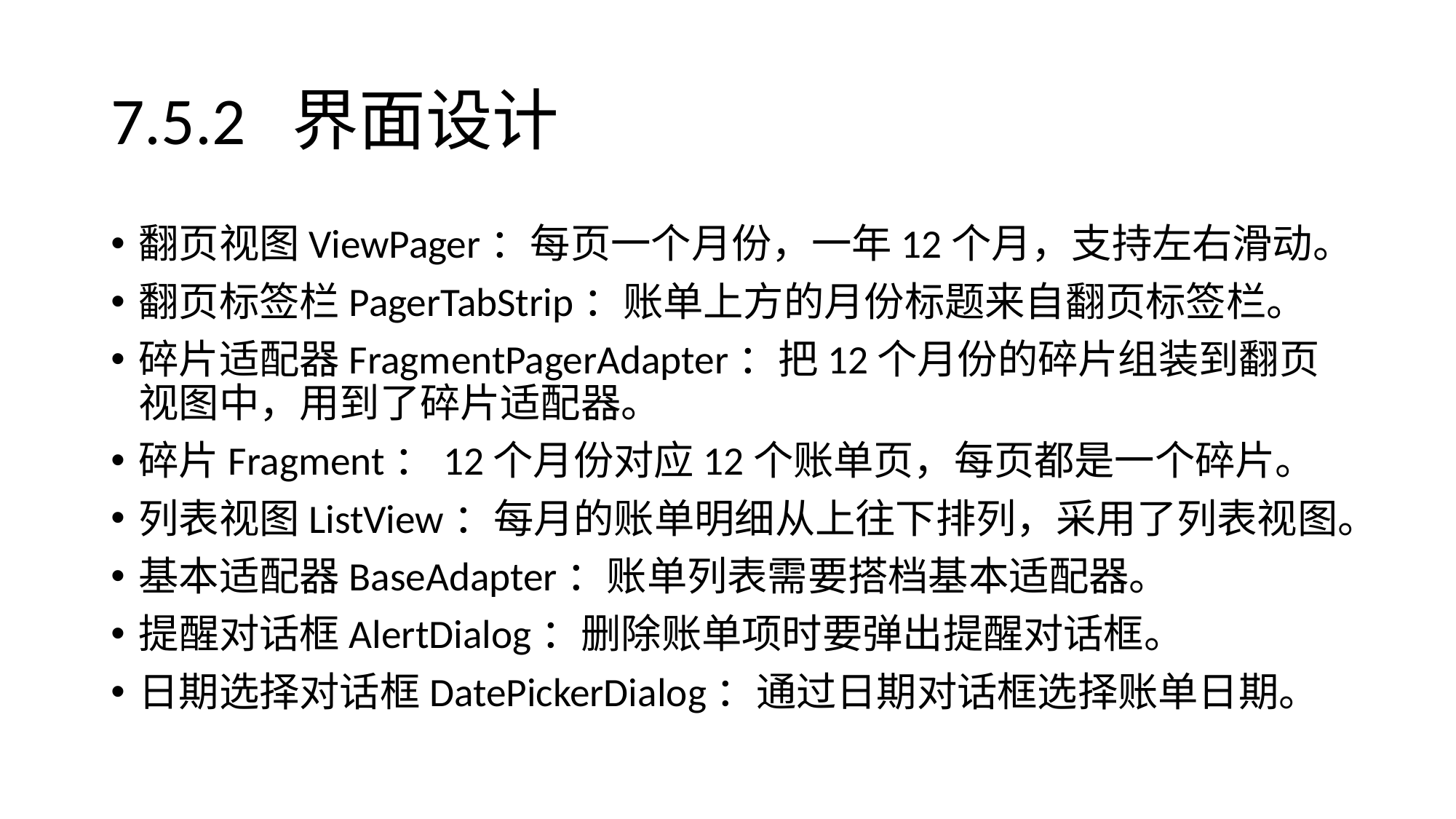

# 7.5.2  界面设计
翻页视图ViewPager：每页一个月份，一年12个月，支持左右滑动。
翻页标签栏PagerTabStrip：账单上方的月份标题来自翻页标签栏。
碎片适配器FragmentPagerAdapter：把12个月份的碎片组装到翻页视图中，用到了碎片适配器。
碎片Fragment：12个月份对应12个账单页，每页都是一个碎片。
列表视图ListView：每月的账单明细从上往下排列，采用了列表视图。
基本适配器BaseAdapter：账单列表需要搭档基本适配器。
提醒对话框AlertDialog：删除账单项时要弹出提醒对话框。
日期选择对话框DatePickerDialog：通过日期对话框选择账单日期。